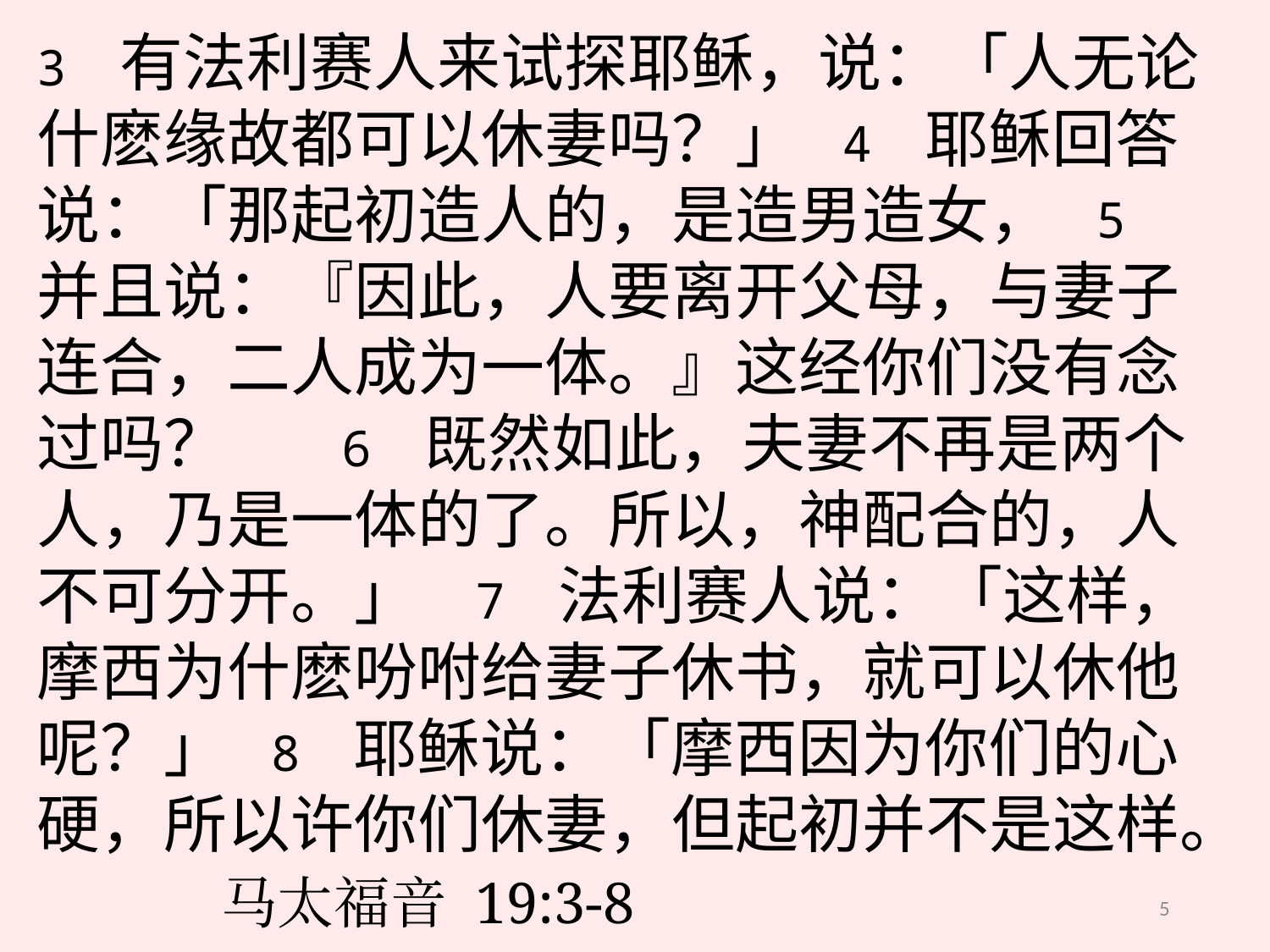

3 有法利赛人来试探耶稣，说：「人无论什麽缘故都可以休妻吗？」  4 耶稣回答说：「那起初造人的，是造男造女，  5 并且说：『因此，人要离开父母，与妻子连合，二人成为一体。』这经你们没有念过吗？       6 既然如此，夫妻不再是两个人，乃是一体的了。所以，神配合的，人不可分开。」   7 法利赛人说：「这样，摩西为什麽吩咐给妻子休书，就可以休他呢？」  8 耶稣说：「摩西因为你们的心硬，所以许你们休妻，但起初并不是这样。             马太福音 19:3-8
5